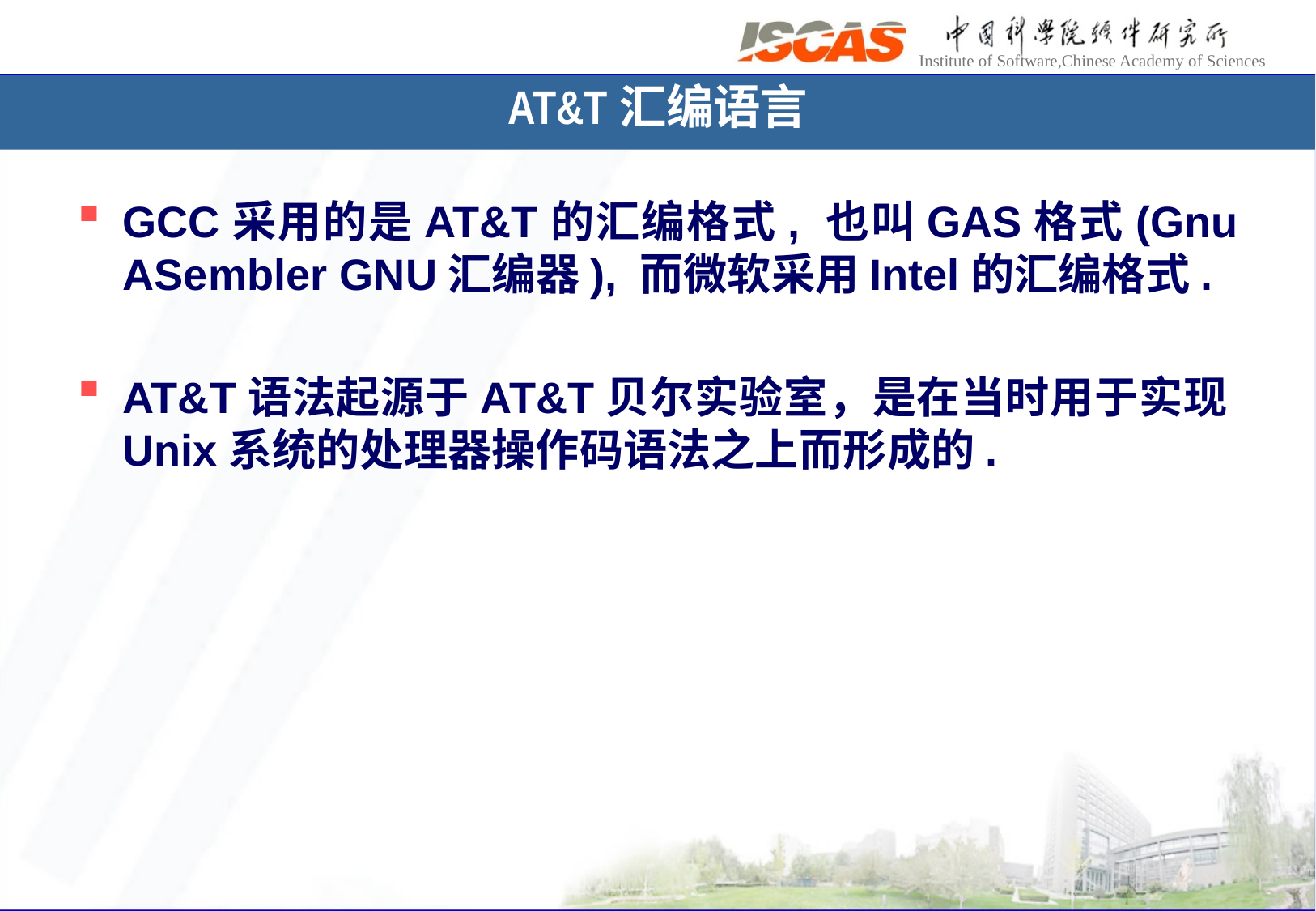

# AT&T汇编语言
GCC采用的是AT&T的汇编格式, 也叫GAS格式(Gnu ASembler GNU汇编器), 而微软采用Intel的汇编格式.

AT&T语法起源于AT&T贝尔实验室，是在当时用于实现Unix系统的处理器操作码语法之上而形成的.